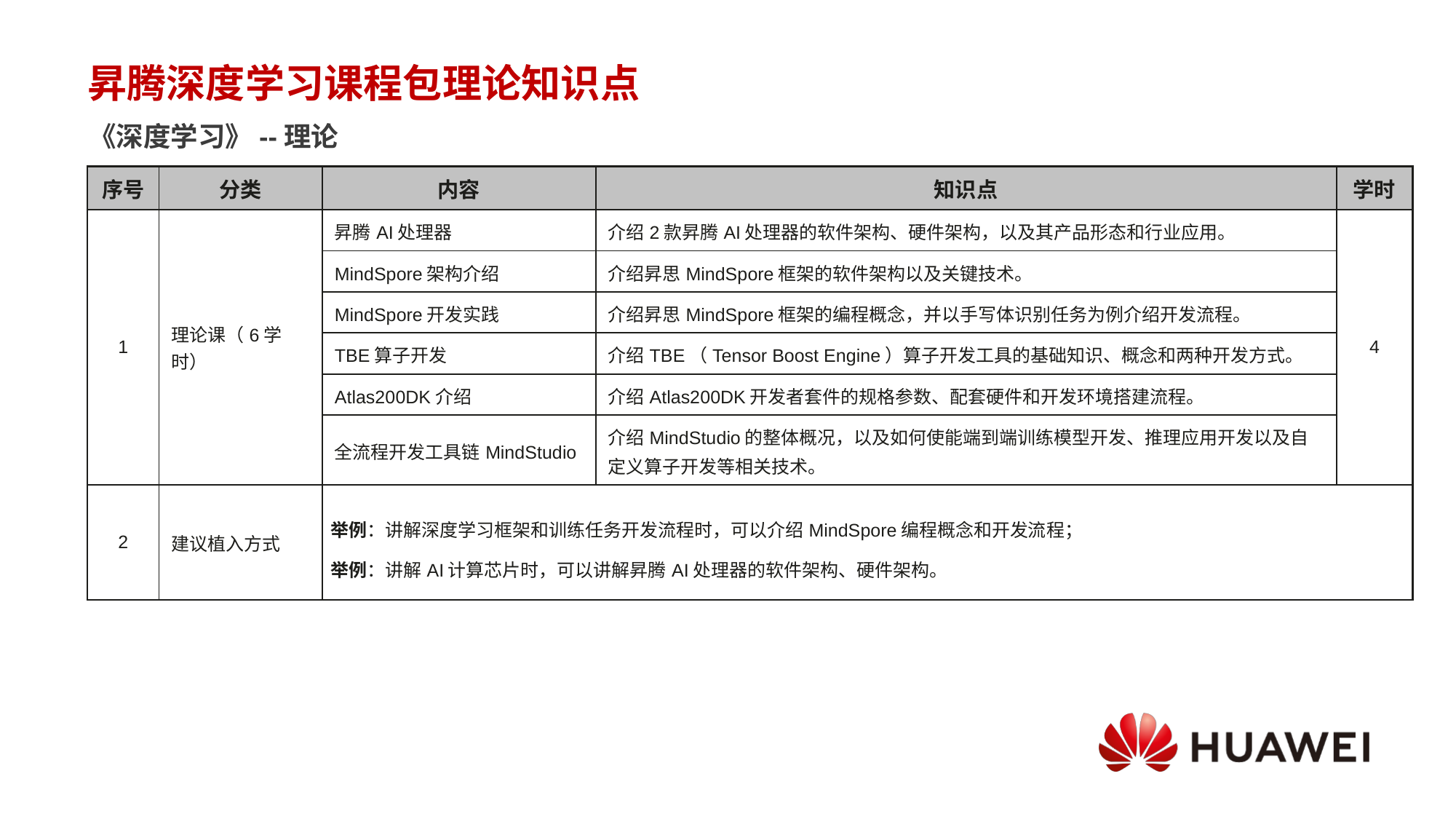

# 昇腾深度学习课程包理论知识点
《深度学习》--理论
| 序号 | 分类 | 内容 | 知识点 | 学时 |
| --- | --- | --- | --- | --- |
| 1 | 理论课（6学时） | 昇腾AI处理器 | 介绍2款昇腾AI处理器的软件架构、硬件架构，以及其产品形态和行业应用。 | 4 |
|  |  | MindSpore架构介绍 | 介绍昇思MindSpore框架的软件架构以及关键技术。 |  |
|  |  | MindSpore开发实践 | 介绍昇思MindSpore框架的编程概念，并以手写体识别任务为例介绍开发流程。 |  |
|  |  | TBE算子开发 | 介绍TBE（Tensor Boost Engine）算子开发工具的基础知识、概念和两种开发方式。 |  |
|  |  | Atlas200DK介绍 | 介绍Atlas200DK开发者套件的规格参数、配套硬件和开发环境搭建流程。 |  |
|  |  | 全流程开发工具链MindStudio | 介绍MindStudio的整体概况，以及如何使能端到端训练模型开发、推理应用开发以及自定义算子开发等相关技术。 |  |
| 2 | 建议植入方式 | 举例：讲解深度学习框架和训练任务开发流程时，可以介绍MindSpore编程概念和开发流程； 举例：讲解AI计算芯片时，可以讲解昇腾AI处理器的软件架构、硬件架构。 |  |  |